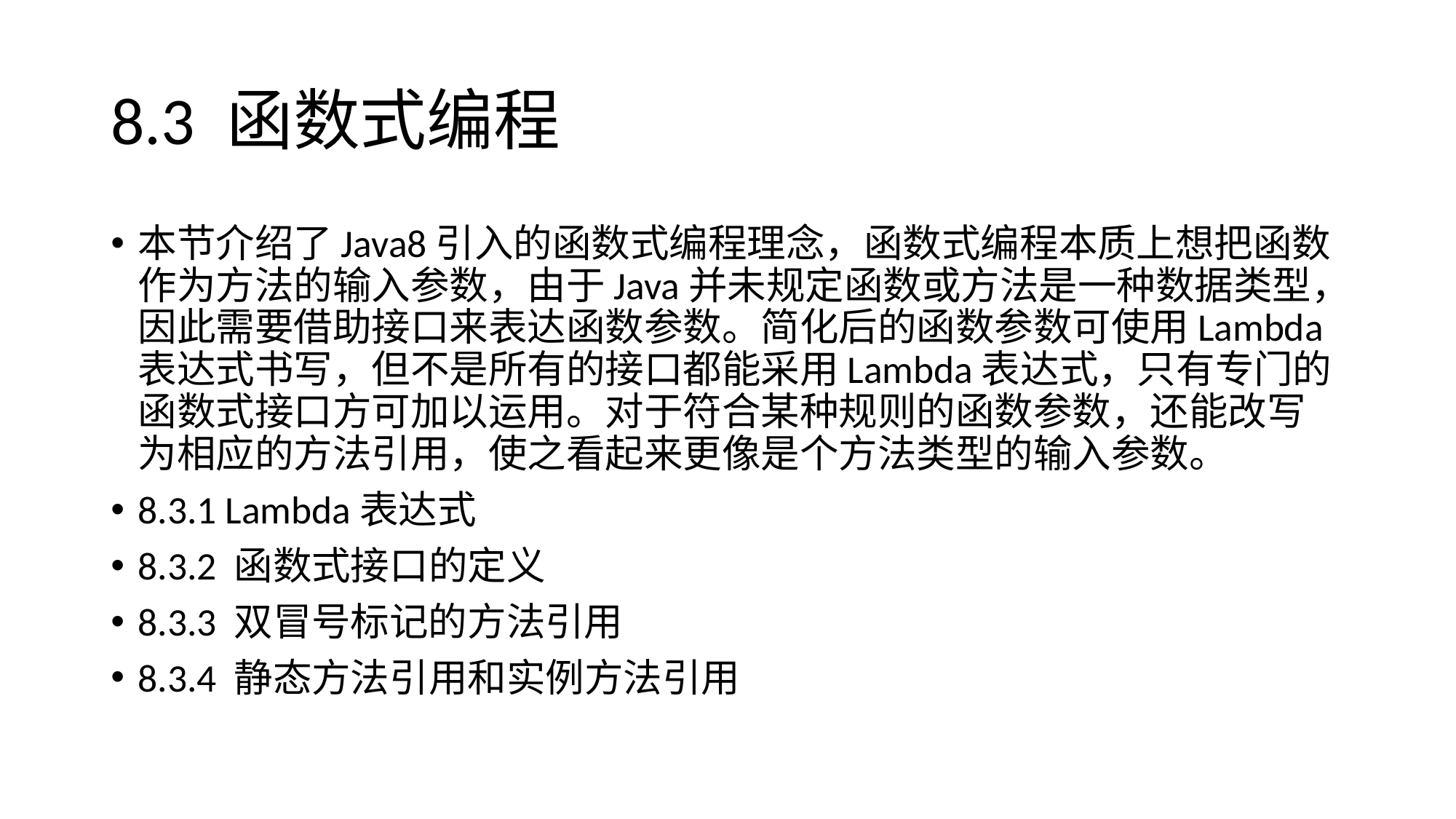

# 8.3 函数式编程
本节介绍了Java8引入的函数式编程理念，函数式编程本质上想把函数作为方法的输入参数，由于Java并未规定函数或方法是一种数据类型，因此需要借助接口来表达函数参数。简化后的函数参数可使用Lambda表达式书写，但不是所有的接口都能采用Lambda表达式，只有专门的函数式接口方可加以运用。对于符合某种规则的函数参数，还能改写为相应的方法引用，使之看起来更像是个方法类型的输入参数。
8.3.1 Lambda表达式
8.3.2 函数式接口的定义
8.3.3 双冒号标记的方法引用
8.3.4 静态方法引用和实例方法引用